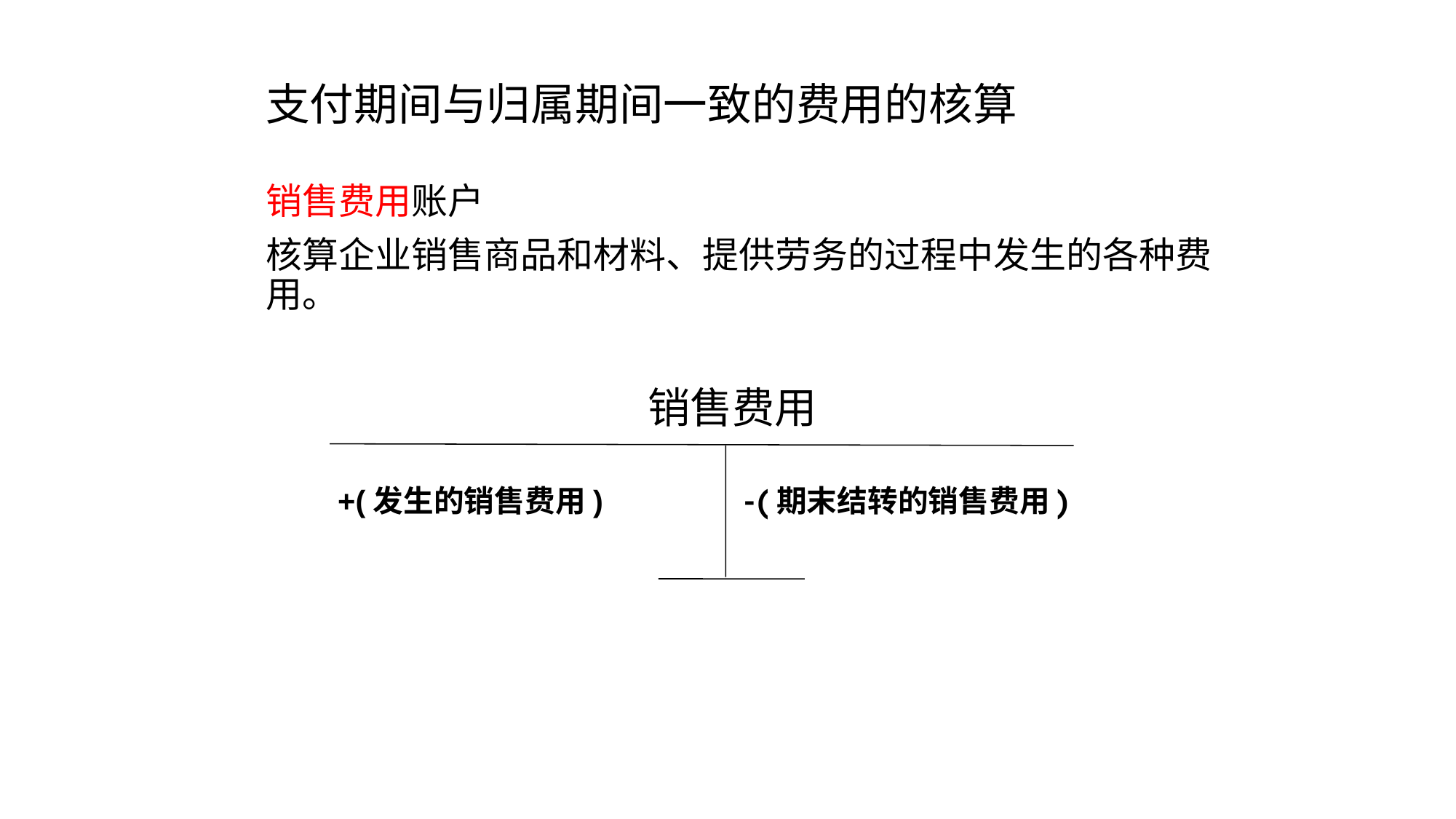

# 支付期间与归属期间一致的费用的核算
销售费用账户
核算企业销售商品和材料、提供劳务的过程中发生的各种费用。
销售费用

+(发生的销售费用)
-(期末结转的销售费用)